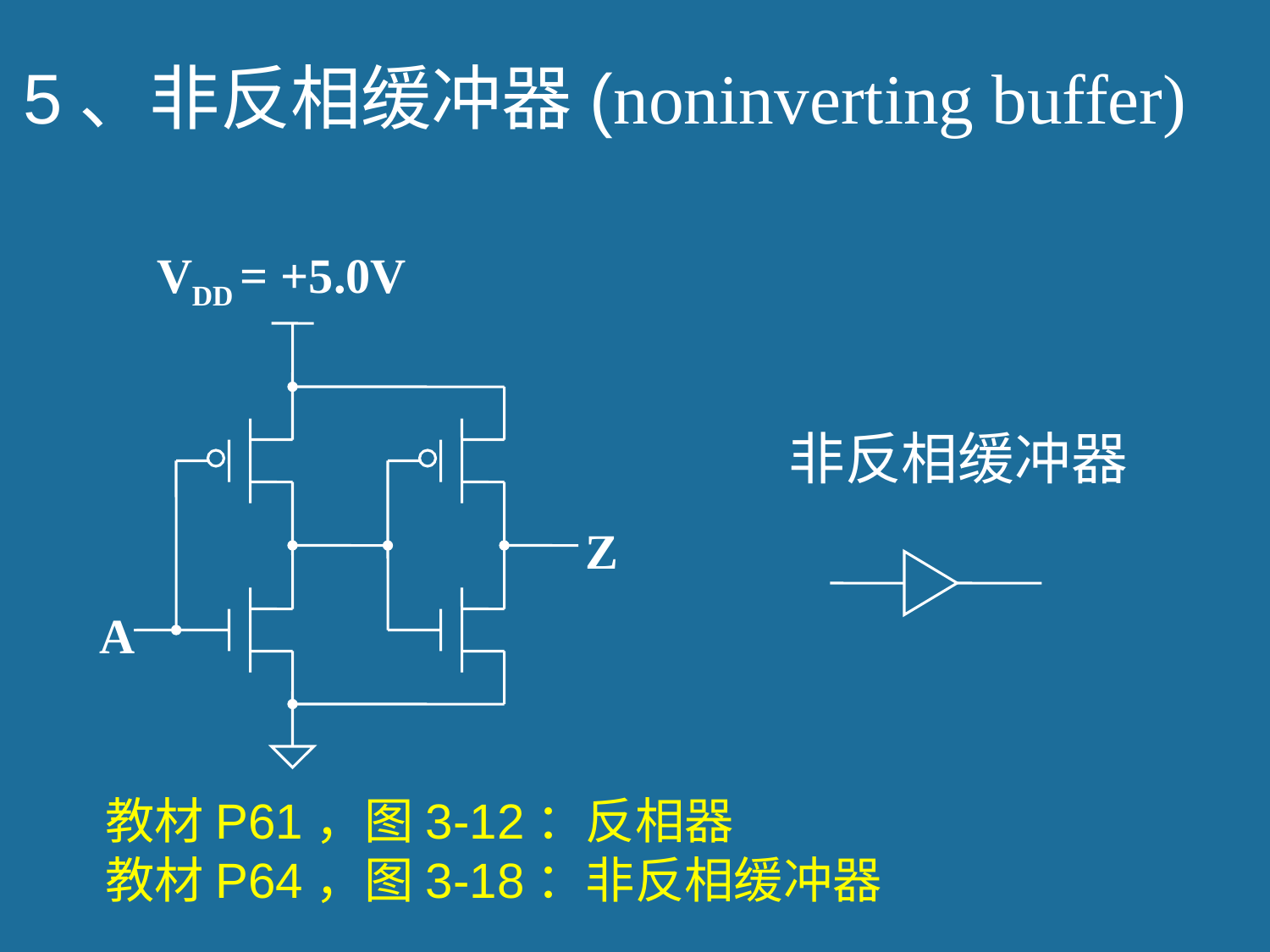

# 5、非反相缓冲器(noninverting buffer)
VDD = +5.0V

Z

A

非反相缓冲器

教材P61，图3-12：反相器
教材P64，图3-18：非反相缓冲器
16